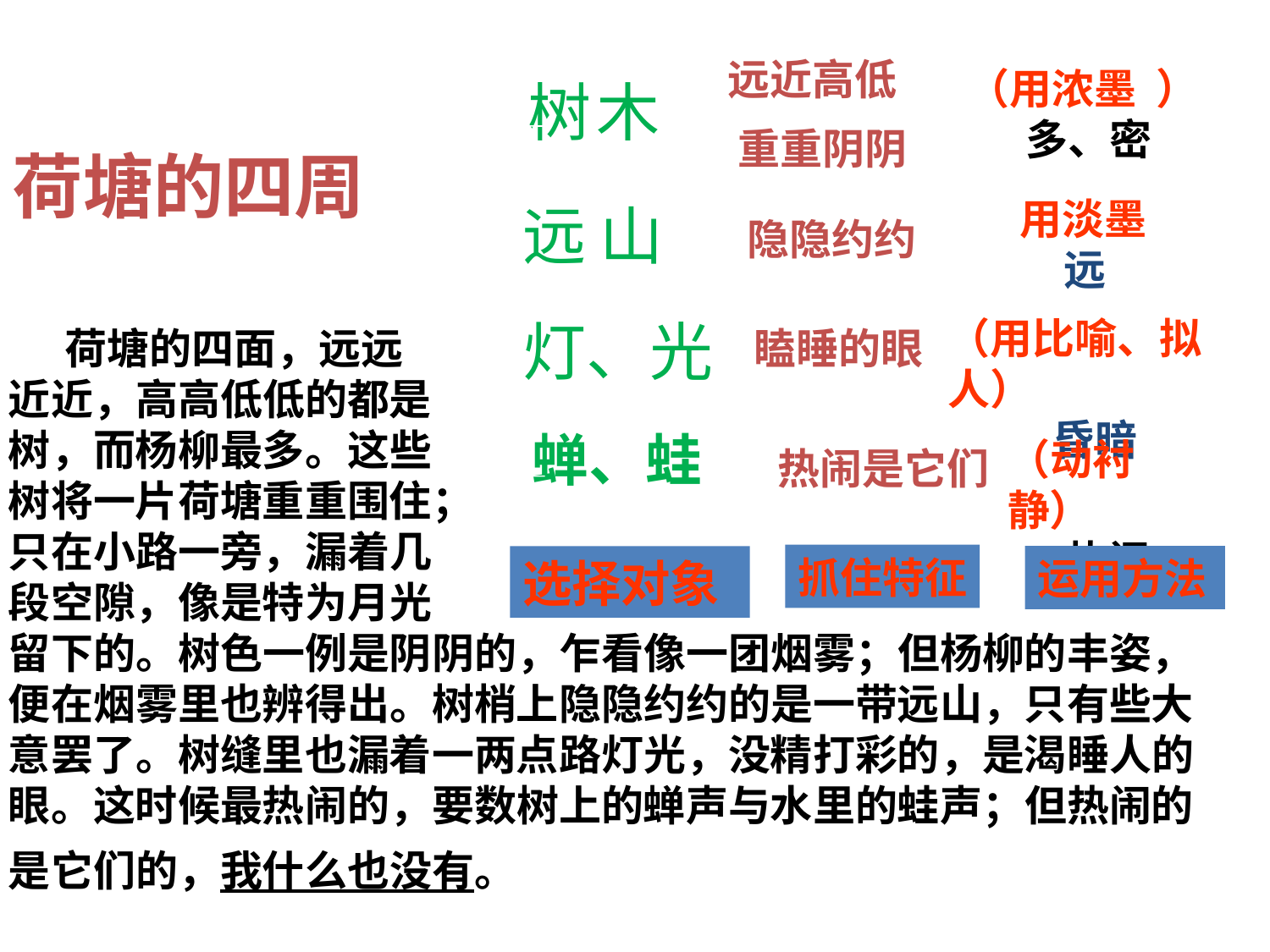

远近高低
（用浓墨  ）
     多、密
树 木
重重阴阴

荷塘的四周
（用淡墨）
        远
远 山
隐隐约约
灯、光
（用比喻、拟人）
          昏暗
      荷塘的四面，远远
近近，高高低低的都是
树，而杨柳最多。这些
树将一片荷塘重重围住；
只在小路一旁，漏着几
段空隙，像是特为月光
留下的。树色一例是阴阴的，乍看像一团烟雾；但杨柳的丰姿，便在烟雾里也辨得出。树梢上隐隐约约的是一带远山，只有些大意罢了。树缝里也漏着一两点路灯光，没精打彩的，是渴睡人的眼。这时候最热闹的，要数树上的蝉声与水里的蛙声；但热闹的是它们的，我什么也没有。
瞌睡的眼
蝉、蛙
（动衬静）
     热闹
热闹是它们

抓住特征
选择对象
运用方法